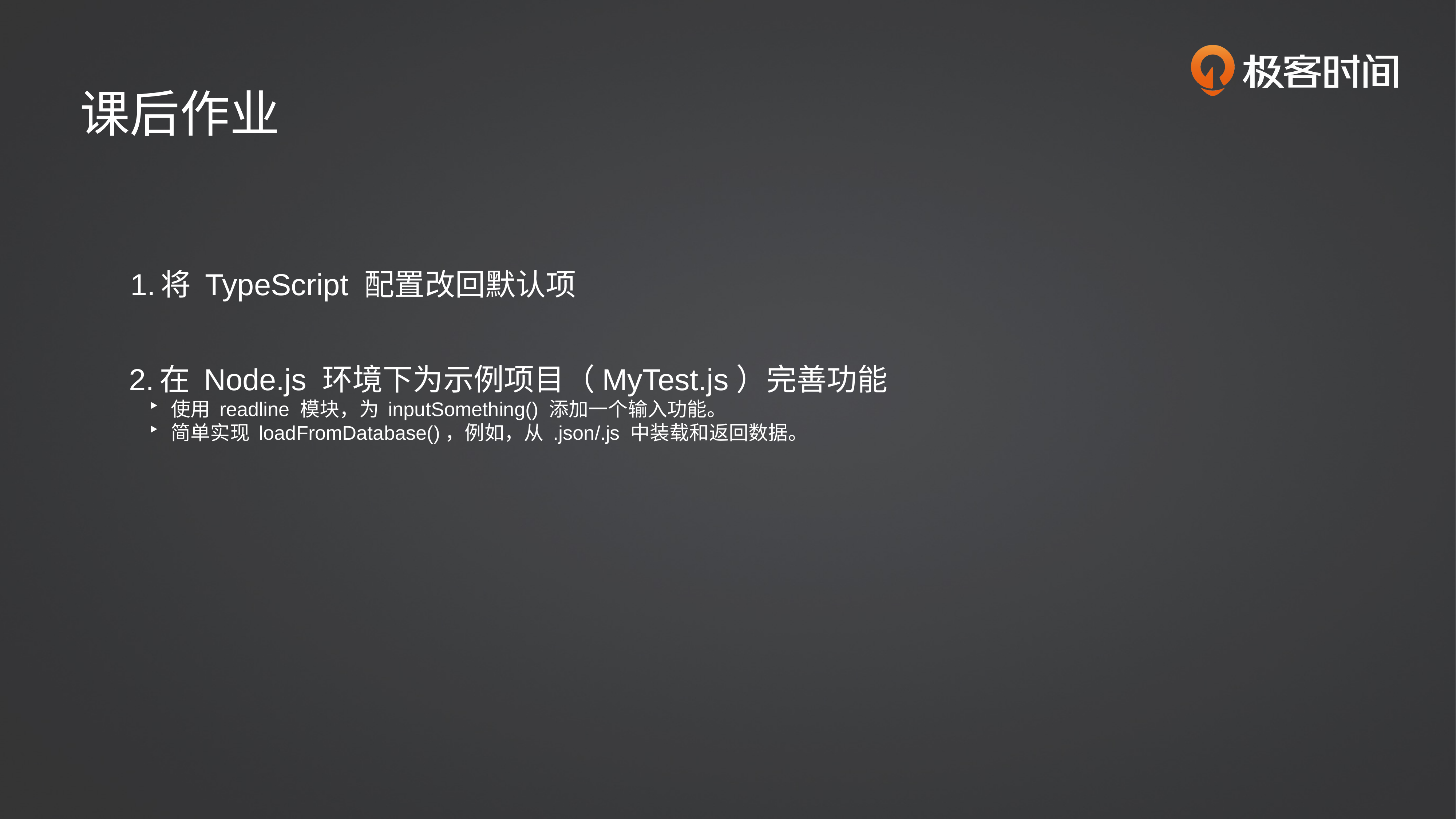

课后作业
将 TypeScript 配置改回默认项
在 Node.js 环境下为示例项目（MyTest.js）完善功能
使用 readline 模块，为 inputSomething() 添加一个输入功能。
简单实现 loadFromDatabase()，例如，从 .json/.js 中装载和返回数据。